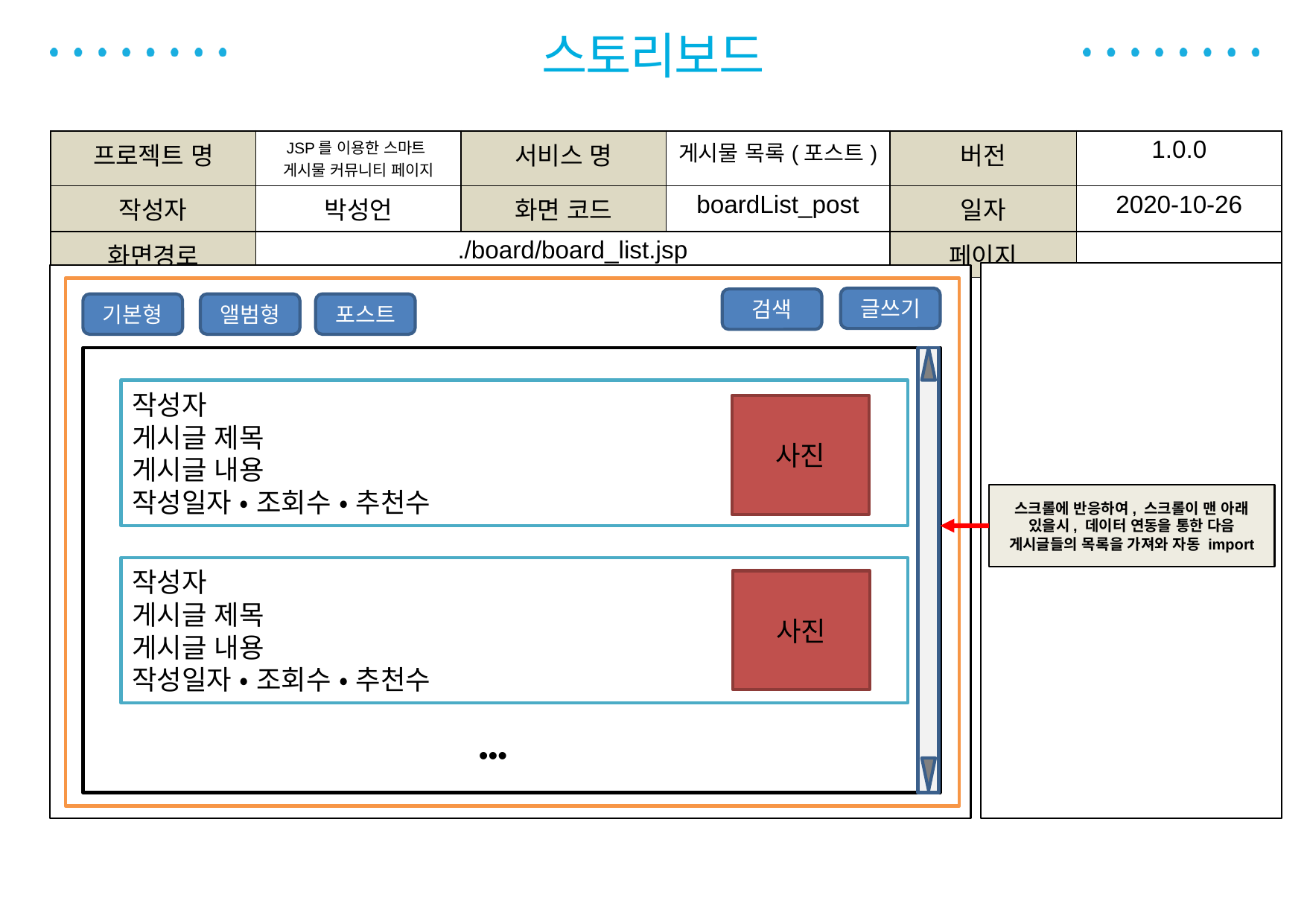

스토리보드
| 프로젝트 명 | JSP를 이용한 스마트 게시물 커뮤니티 페이지 | 서비스 명 | 게시물 목록(포스트) | 버전 | 1.0.0 |
| --- | --- | --- | --- | --- | --- |
| 작성자 | 박성언 | 화면 코드 | boardList\_post | 일자 | 2020-10-26 |
| 화면경로 | ./board/board\_list.jsp |  |  | 페이지 |  |

글쓰기
검색
포스트
기본형
앨범형

작성자
게시글 제목
게시글 내용
작성일자 • 조회수 • 추천수
사진
스크롤에 반응하여, 스크롤이 맨 아래 있을시, 데이터 연동을 통한 다음 게시글들의 목록을 가져와 자동 import
작성자
게시글 제목
게시글 내용
작성일자 • 조회수 • 추천수
사진
•••